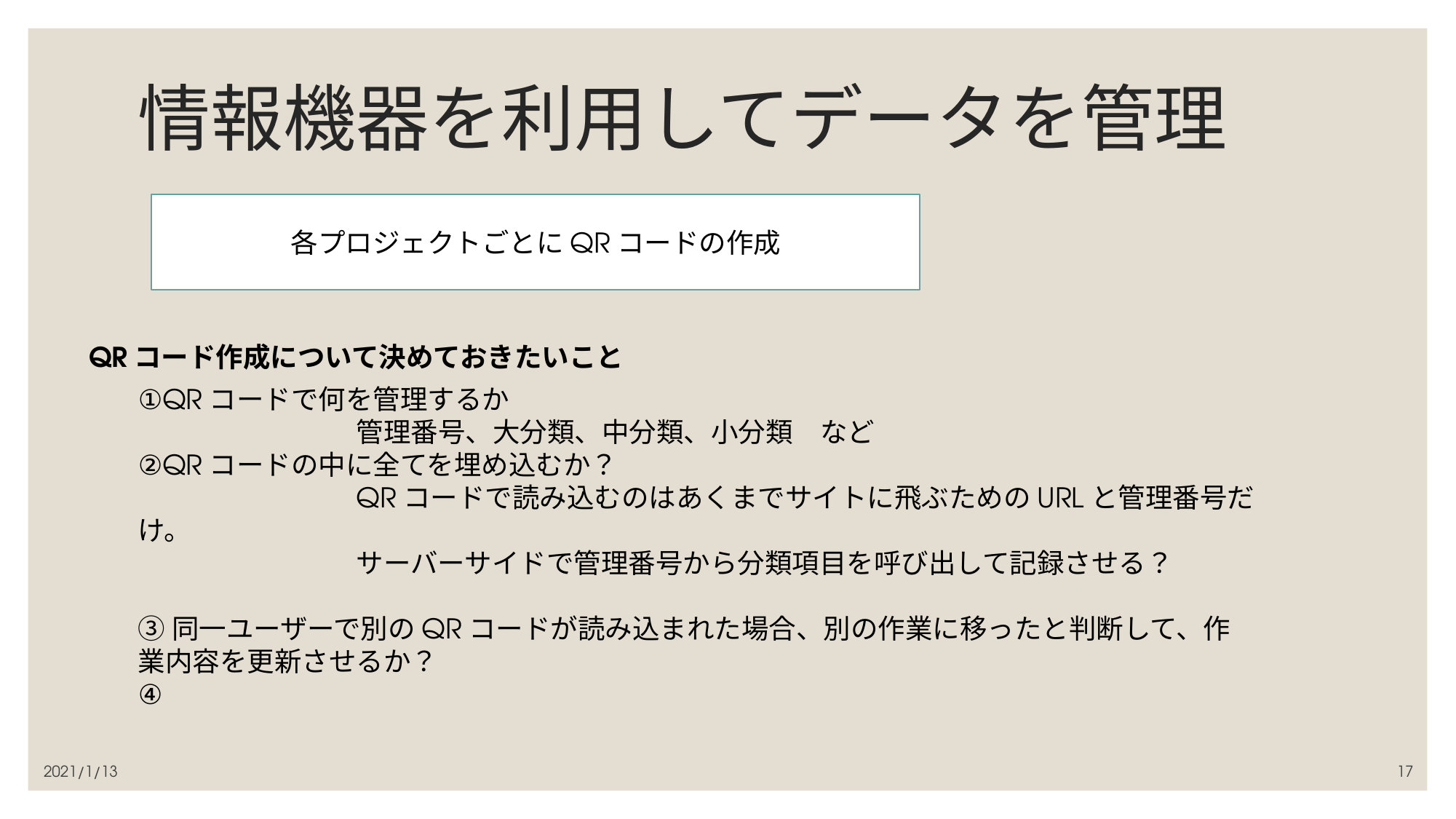

情報機器を利用してデータを管理
各プロジェクトごとにQRコードの作成
QRコード作成について決めておきたいこと
①QRコードで何を管理するか
		管理番号、大分類、中分類、小分類　など
②QRコードの中に全てを埋め込むか？
		QRコードで読み込むのはあくまでサイトに飛ぶためのURLと管理番号だけ。
		サーバーサイドで管理番号から分類項目を呼び出して記録させる？

③同一ユーザーで別のQRコードが読み込まれた場合、別の作業に移ったと判断して、作業内容を更新させるか？
④

2021/1/13
17